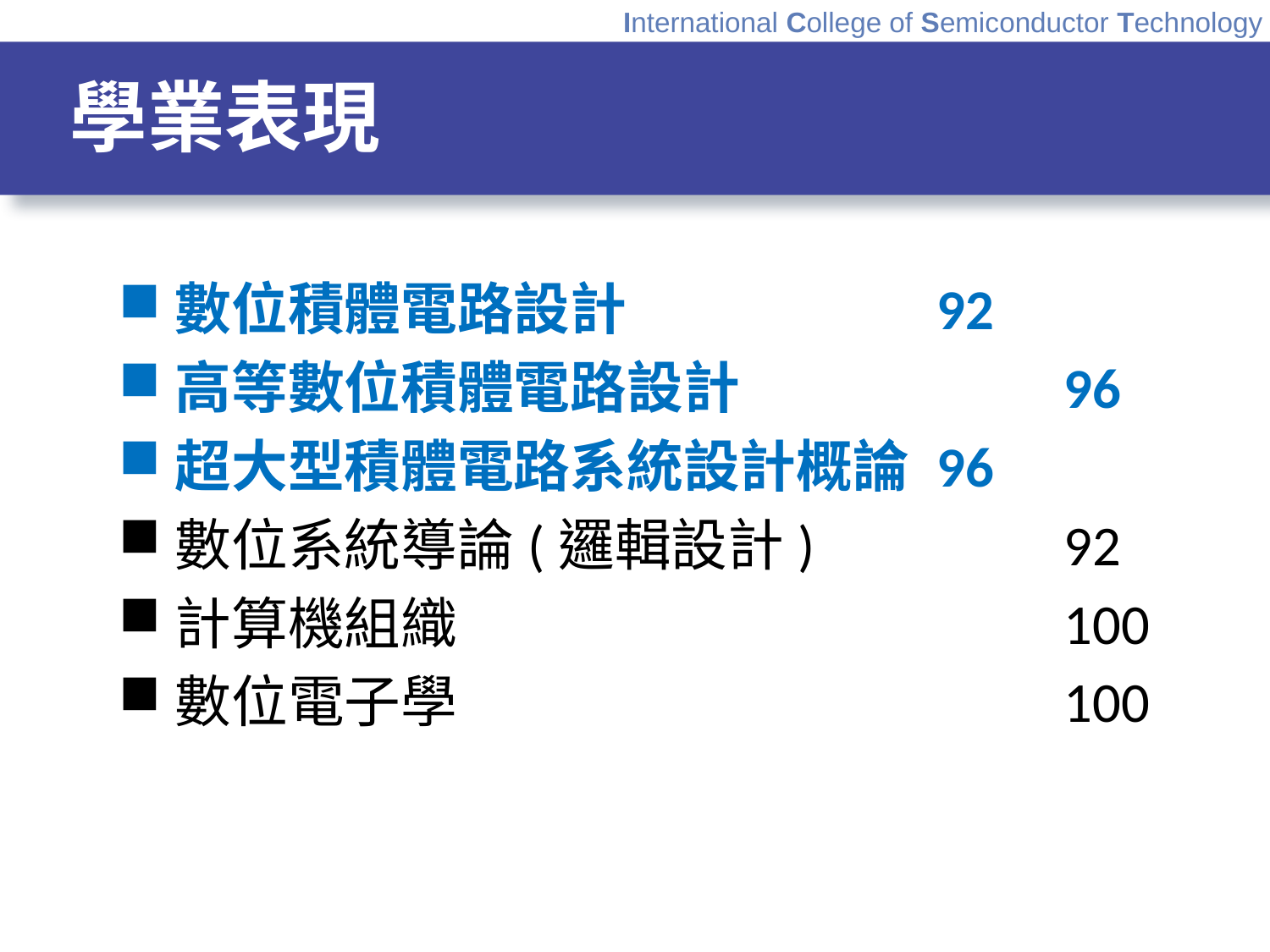

# 學業表現
數位積體電路設計			92
高等數位積體電路設計			96
超大型積體電路系統設計概論	96
數位系統導論(邏輯設計)		92
計算機組織					100
數位電子學					100